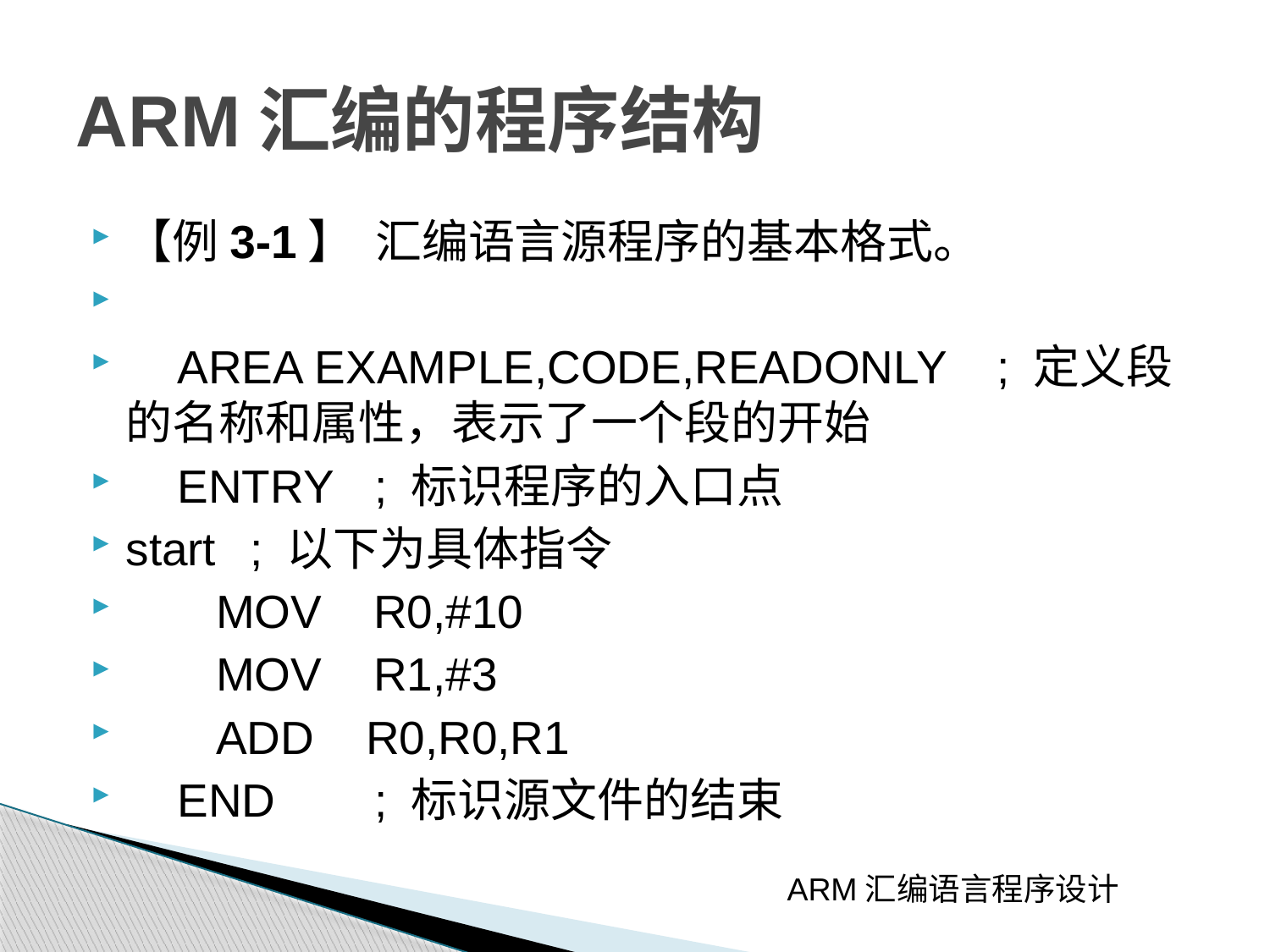

# ARM汇编的程序结构
【例3-1】  汇编语言源程序的基本格式。

    AREA EXAMPLE,CODE,READONLY	; 定义段的名称和属性，表示了一个段的开始
    ENTRY	; 标识程序的入口点
start	; 以下为具体指令
       MOV    R0,#10
       MOV    R1,#3
       ADD    R0,R0,R1
    END	; 标识源文件的结束

         ARM汇编语言程序设计